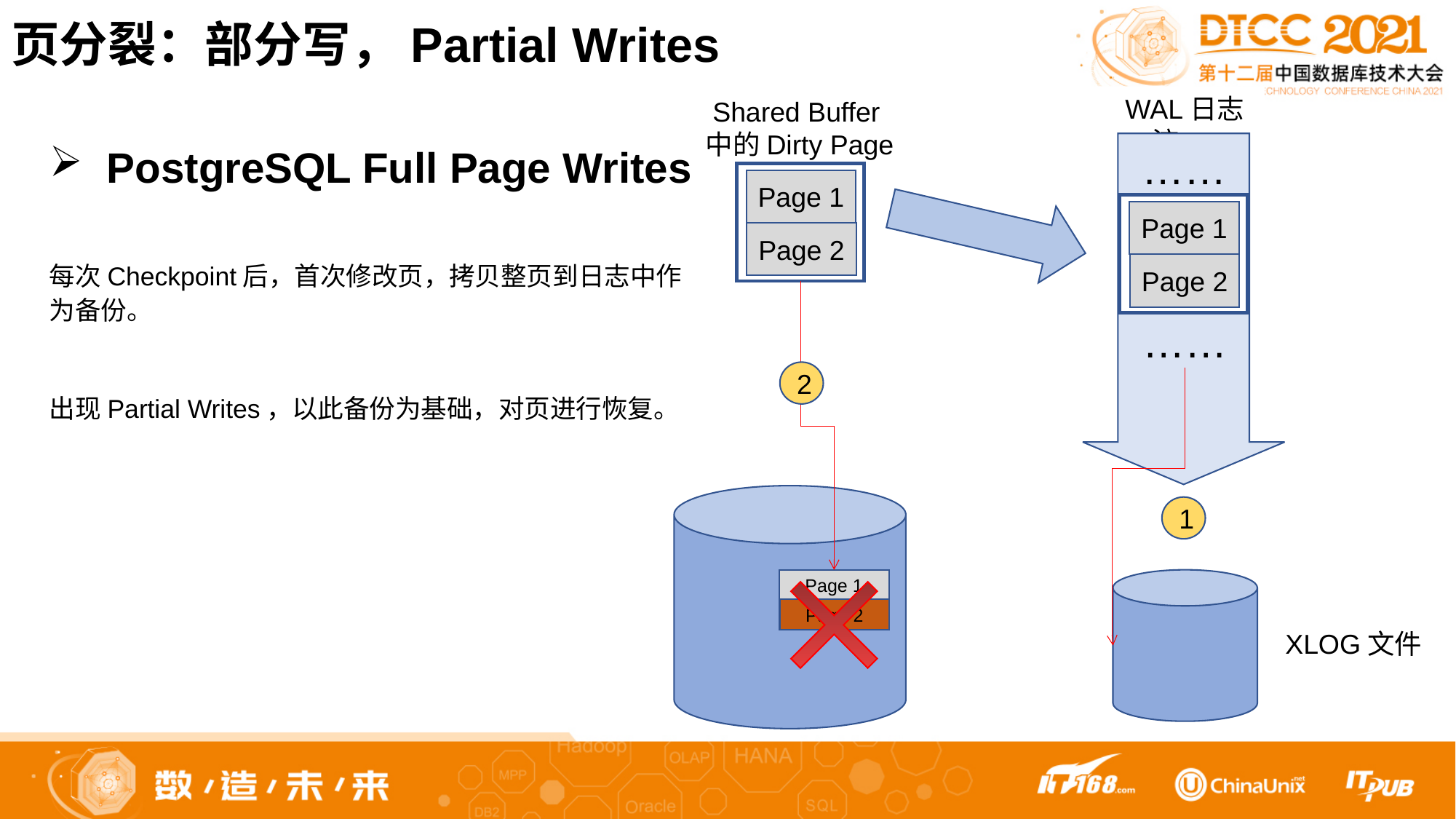

页分裂：部分写，Partial Writes
     WAL日志流
Shared Buffer中的Dirty Page

  PostgreSQL Full Page Writes

每次Checkpoint后，首次修改页，拷贝整页到日志中作为备份。

出现Partial Writes，以此备份为基础，对页进行恢复。

……

Page 1

Page 1
Page 2
Page 2
……
2

1

Page 1
Page 2
XLOG文件